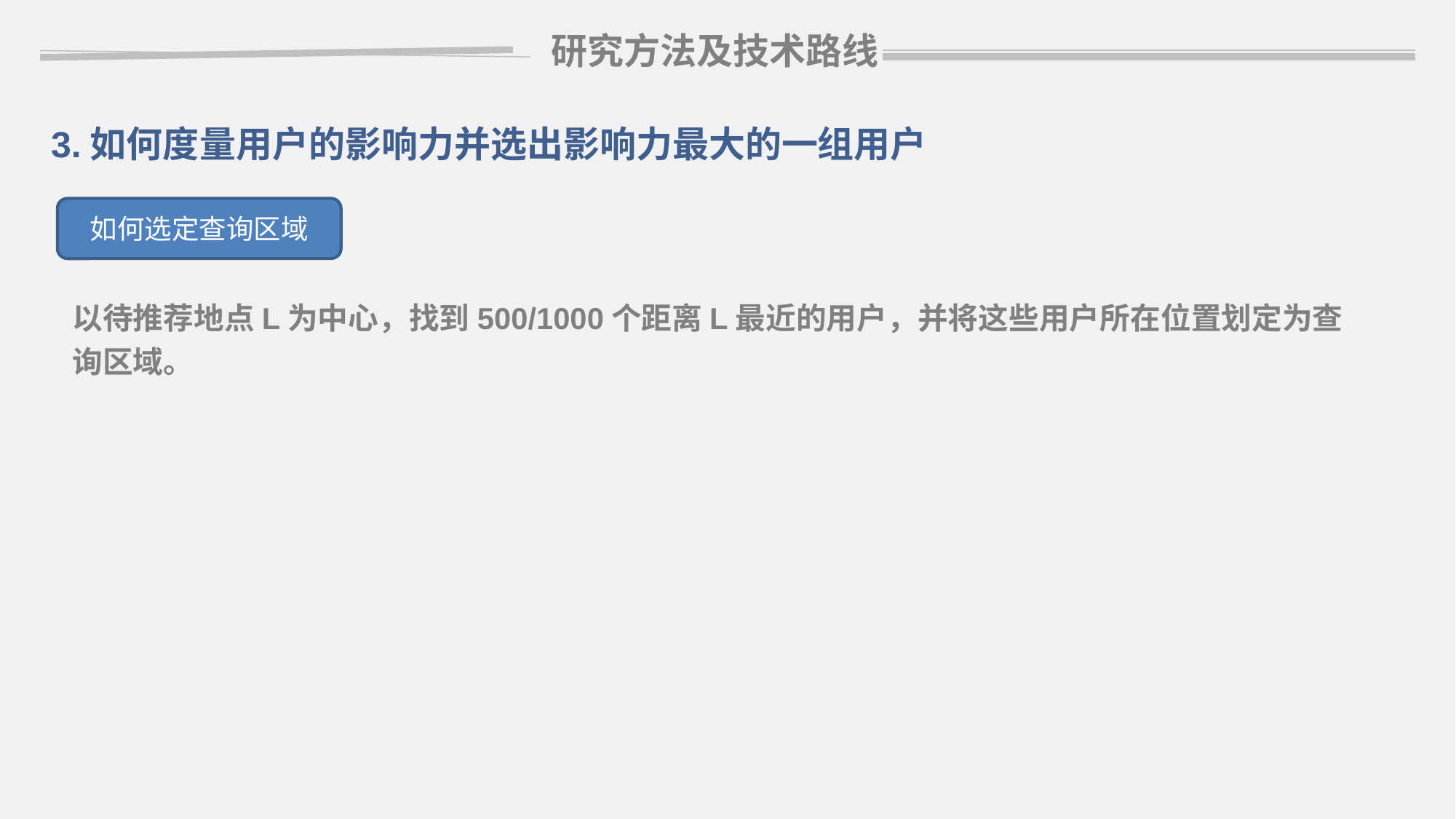

研究方法及技术路线
3.如何度量用户的影响力并选出影响力最大的一组用户
如何选定查询区域
以待推荐地点L为中心，找到500/1000个距离L最近的用户，并将这些用户所在位置划定为查询区域。